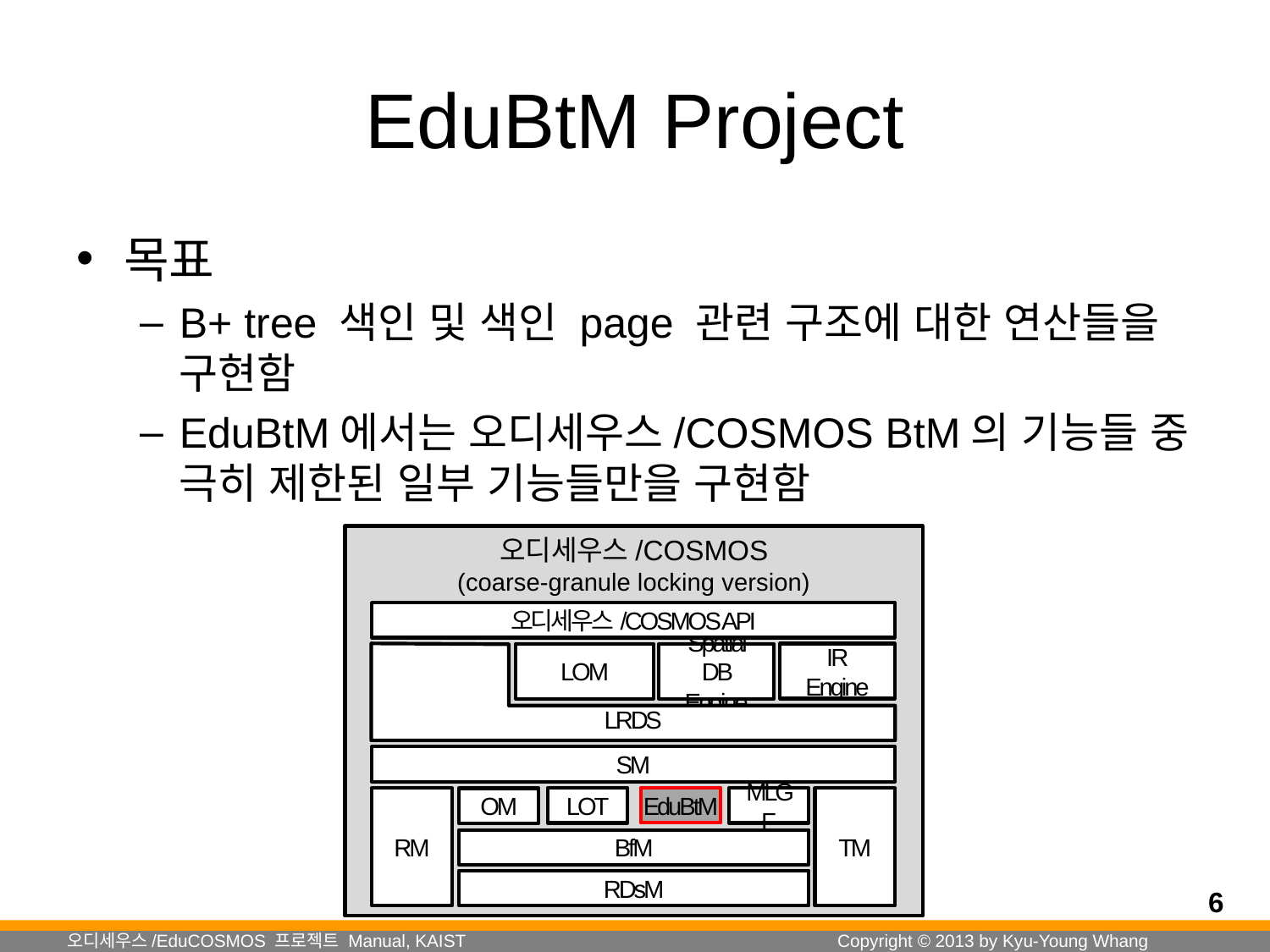

# EduBtM Project
목표
B+ tree 색인 및 색인 page 관련 구조에 대한 연산들을 구현함
EduBtM에서는 오디세우스/COSMOS BtM의 기능들 중 극히 제한된 일부 기능들만을 구현함

오디세우스/COSMOS
(coarse-granule locking version)
오디세우스/COSMOS API
IR
Engine
LOM
Spatial DB Engine
SM
RM
LOT
MLGF
TM
OM
BfM
RDsM
LRDS
EduBtM